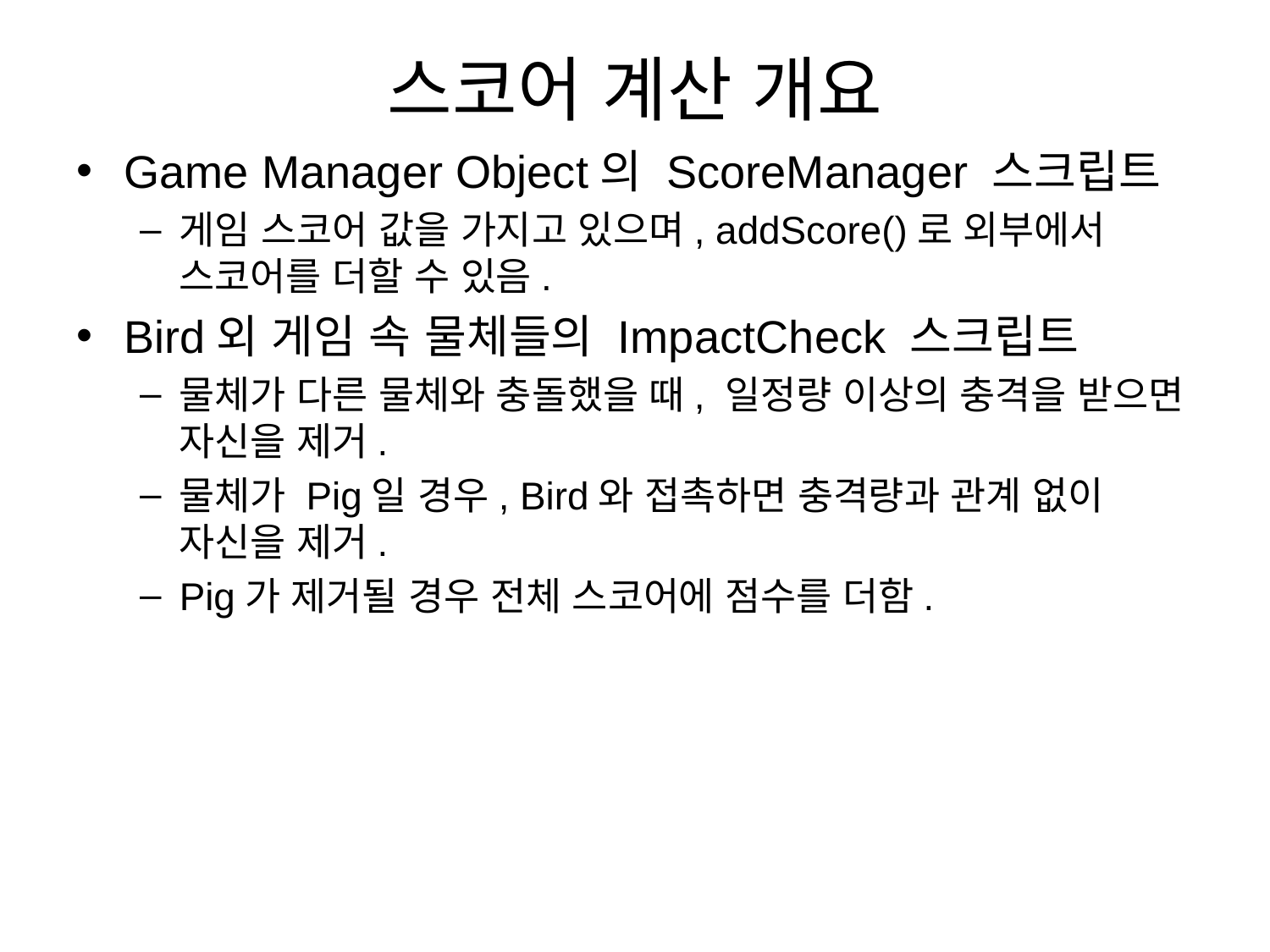

# 스코어 계산 개요
Game Manager Object의 ScoreManager 스크립트
게임 스코어 값을 가지고 있으며, addScore()로 외부에서 스코어를 더할 수 있음.
Bird외 게임 속 물체들의 ImpactCheck 스크립트
물체가 다른 물체와 충돌했을 때, 일정량 이상의 충격을 받으면 자신을 제거.
물체가 Pig일 경우, Bird와 접촉하면 충격량과 관계 없이 자신을 제거.
Pig가 제거될 경우 전체 스코어에 점수를 더함.